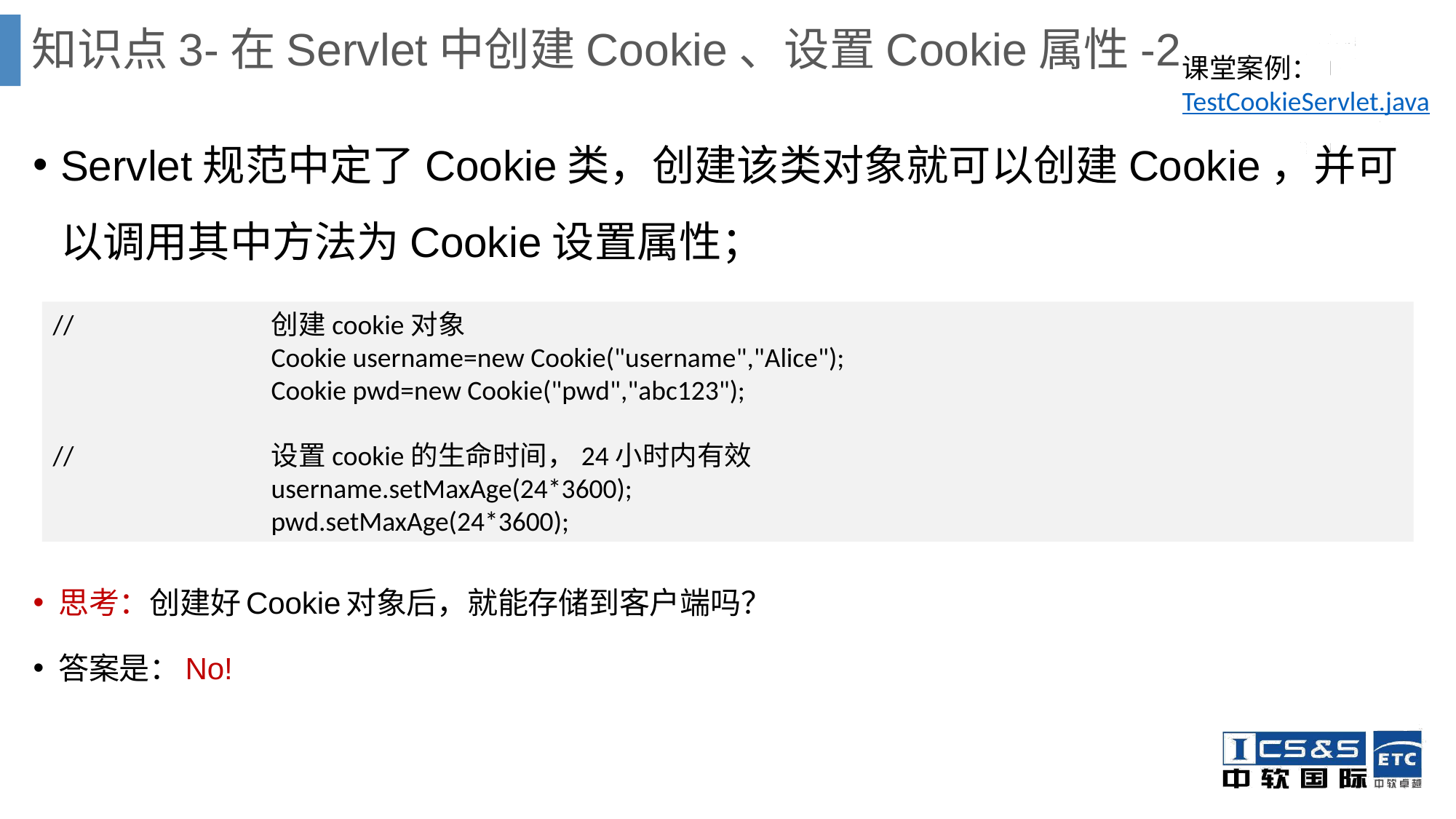

# 知识点3-在Servlet中创建Cookie、设置Cookie属性-2
课堂案例：TestCookieServlet.java
Servlet规范中定了Cookie类，创建该类对象就可以创建Cookie，并可以调用其中方法为Cookie设置属性；
//		创建cookie对象
		Cookie username=new Cookie("username","Alice");
		Cookie pwd=new Cookie("pwd","abc123");

//		设置cookie的生命时间，24小时内有效
		username.setMaxAge(24*3600);
		pwd.setMaxAge(24*3600);
思考：创建好Cookie对象后，就能存储到客户端吗？
答案是：No!
   【变量修饰字】 变量数据类型 变量名1,变量名2【=变量初值】…;